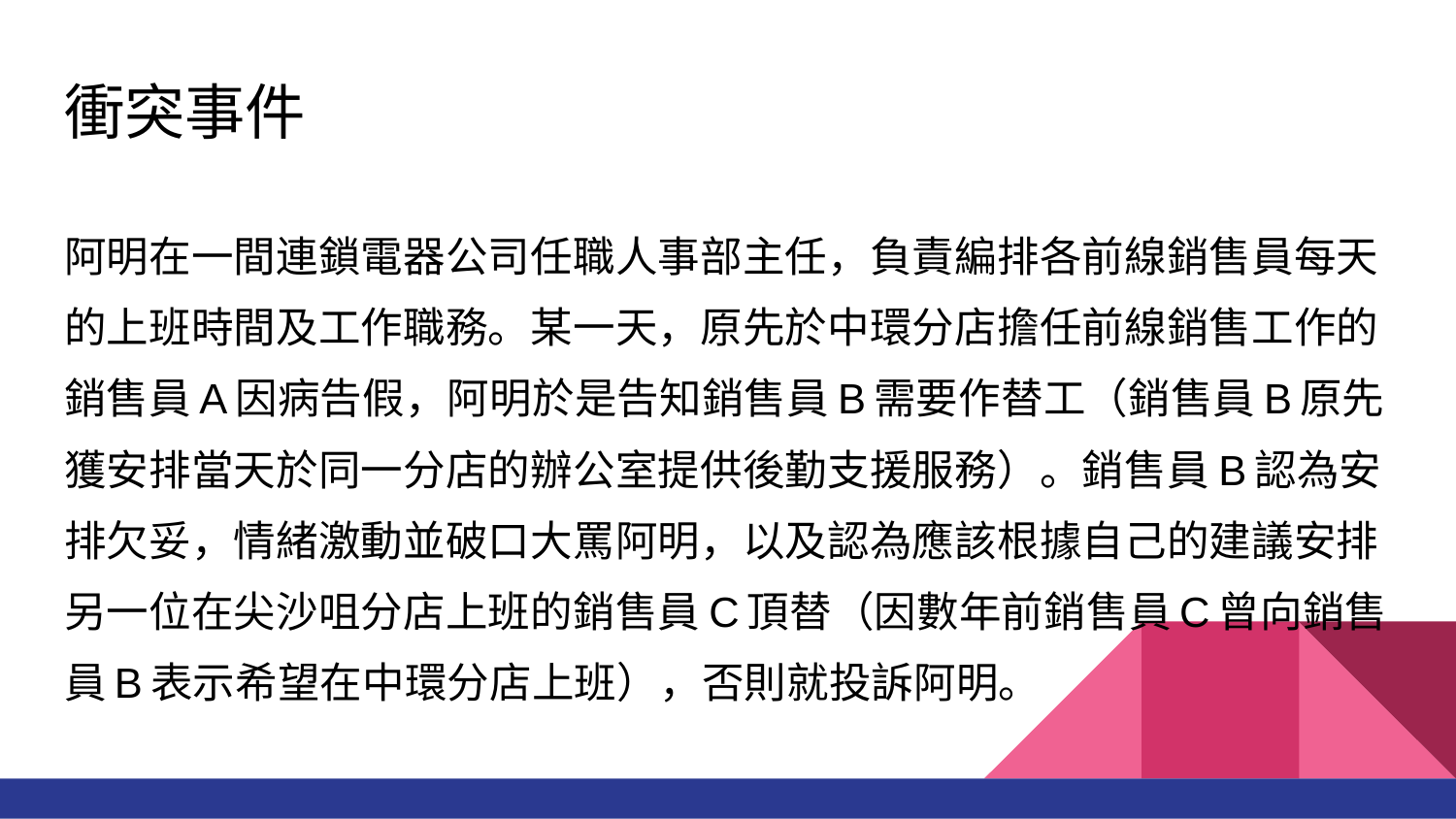

# 衝突事件
阿明在一間連鎖電器公司任職人事部主任，負責編排各前線銷售員每天的上班時間及工作職務。某一天，原先於中環分店擔任前線銷售工作的銷售員A因病告假，阿明於是告知銷售員B需要作替工（銷售員B原先獲安排當天於同一分店的辦公室提供後勤支援服務）。銷售員B認為安排欠妥，情緒激動並破口大罵阿明，以及認為應該根據自己的建議安排另一位在尖沙咀分店上班的銷售員C頂替（因數年前銷售員C曾向銷售員B表示希望在中環分店上班），否則就投訴阿明。